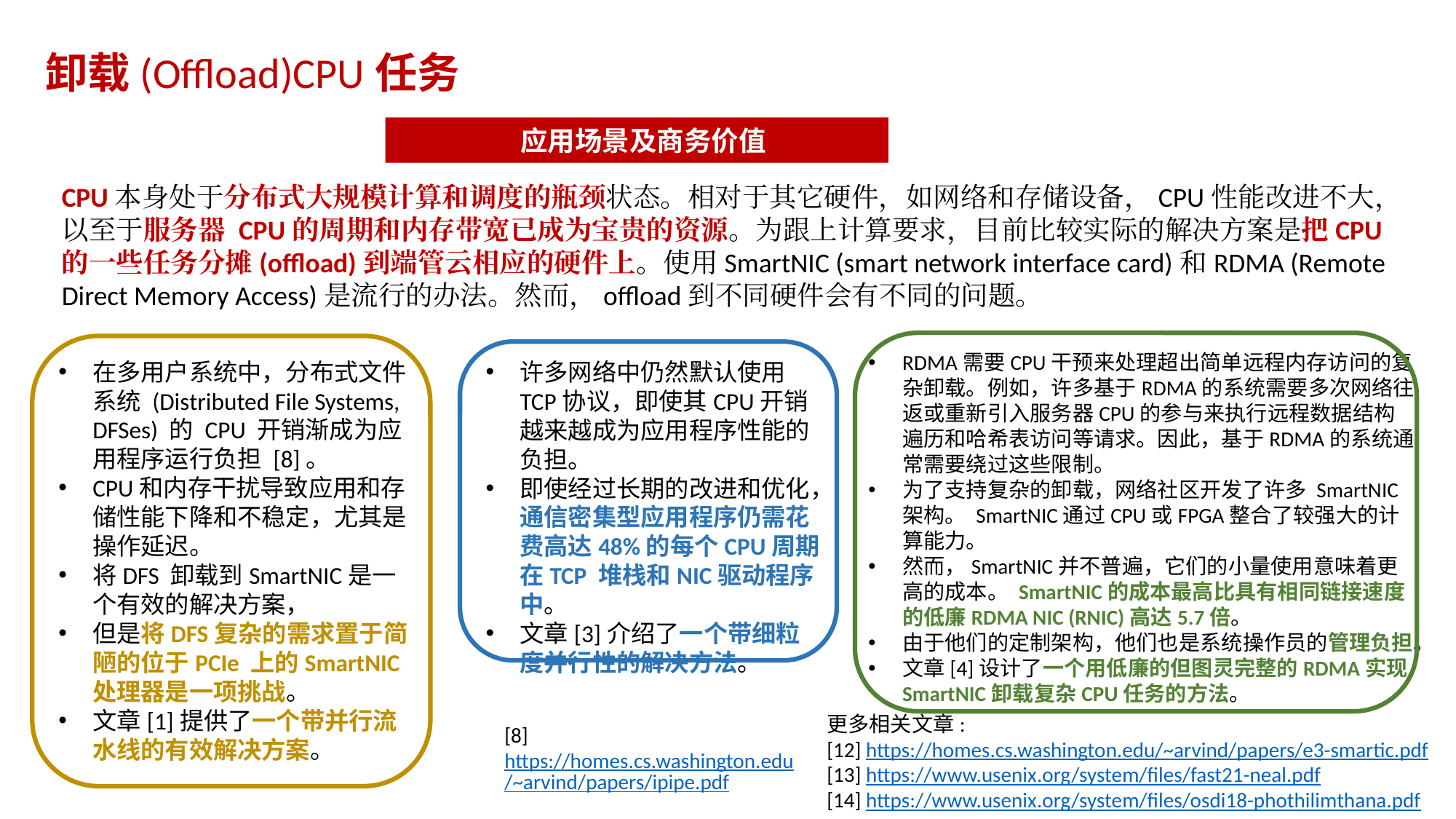

# 卸载(Offload)CPU任务
 应用场景及商务价值
CPU本身处于分布式大规模计算和调度的瓶颈状态。相对于其它硬件，如网络和存储设备，CPU性能改进不大，以至于服务器 CPU的周期和内存带宽已成为宝贵的资源。为跟上计算要求，目前比较实际的解决方案是把CPU的一些任务分摊(offload)到端管云相应的硬件上。使用SmartNIC (smart network interface card)和RDMA (Remote Direct Memory Access)是流行的办法。然而，offload到不同硬件会有不同的问题。

RDMA需要CPU干预来处理超出简单远程内存访问的复杂卸载。例如，许多基于RDMA的系统需要多次网络往返或重新引入服务器CPU的参与来执行远程数据结构遍历和哈希表访问等请求。因此，基于RDMA的系统通常需要绕过这些限制。
为了支持复杂的卸载，网络社区开发了许多 SmartNIC 架构。 SmartNIC通过CPU或FPGA整合了较强大的计算能力。
然而，SmartNIC并不普遍，它们的小量使用意味着更高的成本。 SmartNIC的成本最高比具有相同链接速度的低廉RDMA NIC (RNIC)高达5.7倍。
由于他们的定制架构，他们也是系统操作员的管理负担。
文章[4]设计了一个用低廉的但图灵完整的RDMA实现SmartNIC卸载复杂CPU任务的方法。
在多用户系统中，分布式文件系统 (Distributed File Systems, DFSes) 的 CPU 开销渐成为应用程序运行负担 [8]。
CPU和内存干扰导致应用和存储性能下降和不稳定，尤其是操作延迟。
将DFS 卸载到SmartNIC是一个有效的解决方案，
但是将DFS复杂的需求置于简陋的位于PCIe 上的SmartNIC处理器是一项挑战。
文章[1]提供了一个带并行流水线的有效解决方案。
许多网络中仍然默认使用TCP协议，即使其CPU开销越来越成为应用程序性能的负担。
即使经过长期的改进和优化，通信密集型应用程序仍需花费高达48%的每个CPU周期在TCP 堆栈和NIC驱动程序中。
文章[3]介绍了一个带细粒度并行性的解决方法。
更多相关文章:
[12] https://homes.cs.washington.edu/~arvind/papers/e3-smartic.pdf
[13] https://www.usenix.org/system/files/fast21-neal.pdf
[14] https://www.usenix.org/system/files/osdi18-phothilimthana.pdf
[8] https://homes.cs.washington.edu/~arvind/papers/ipipe.pdf